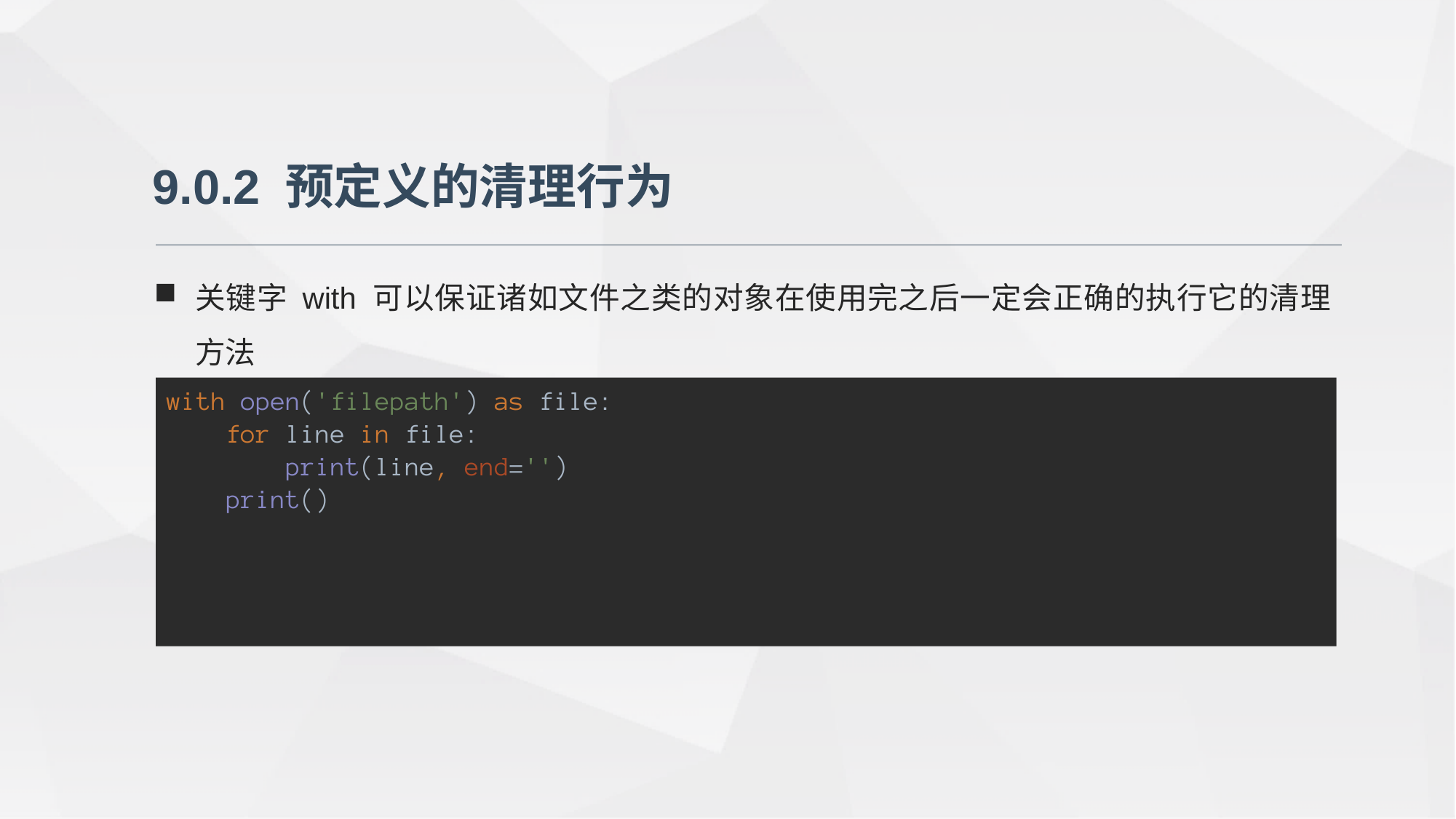

9.0.2 预定义的清理行为
关键字 with 可以保证诸如文件之类的对象在使用完之后一定会正确的执行它的清理方法
with open('filepath') as file:
    for line in file:
        print(line, end='')
    print()